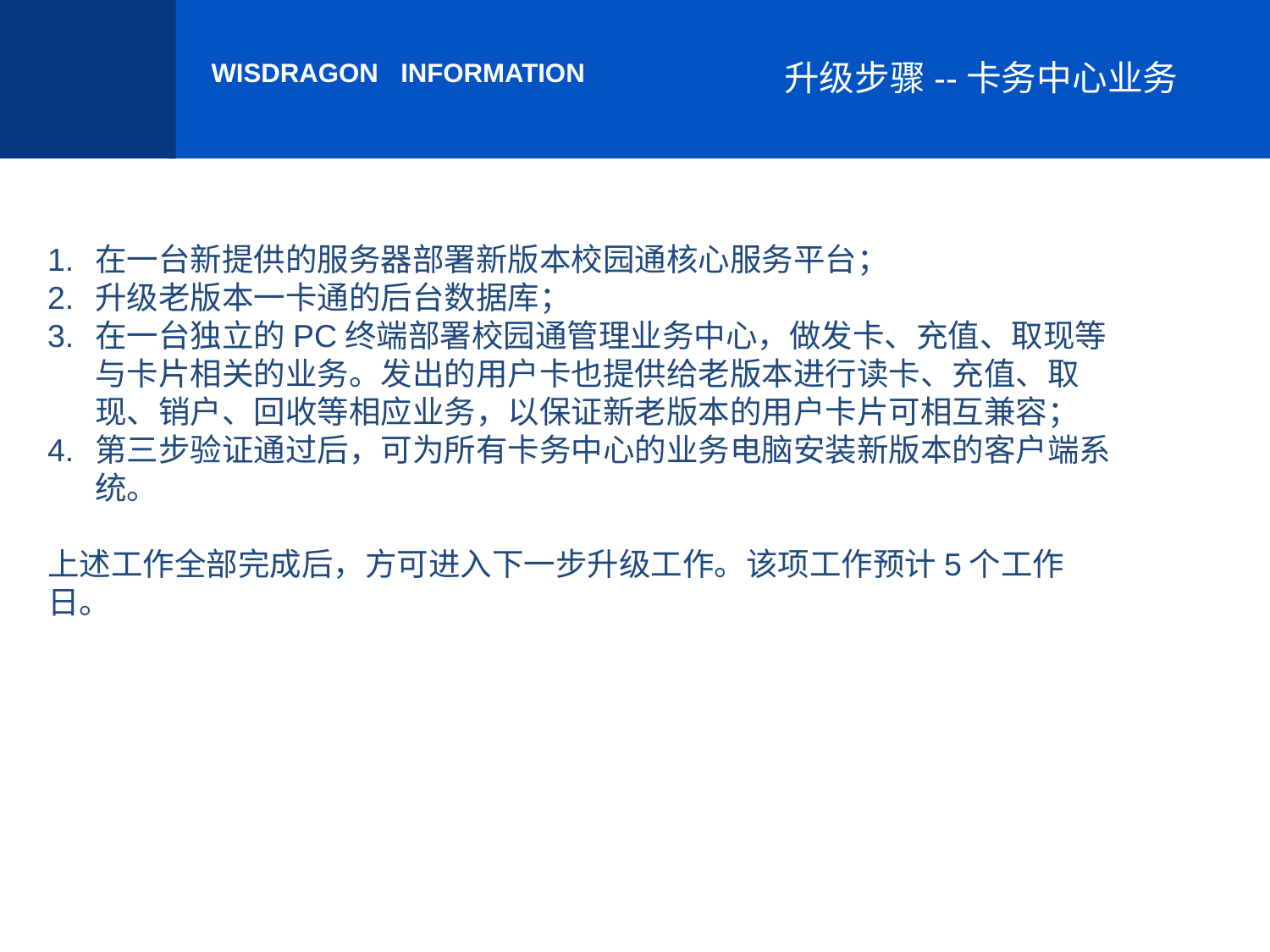

升级步骤--卡务中心业务

在一台新提供的服务器部署新版本校园通核心服务平台；
升级老版本一卡通的后台数据库；
在一台独立的PC终端部署校园通管理业务中心，做发卡、充值、取现等与卡片相关的业务。发出的用户卡也提供给老版本进行读卡、充值、取现、销户、回收等相应业务，以保证新老版本的用户卡片可相互兼容；
第三步验证通过后，可为所有卡务中心的业务电脑安装新版本的客户端系统。

上述工作全部完成后，方可进入下一步升级工作。该项工作预计5个工作日。